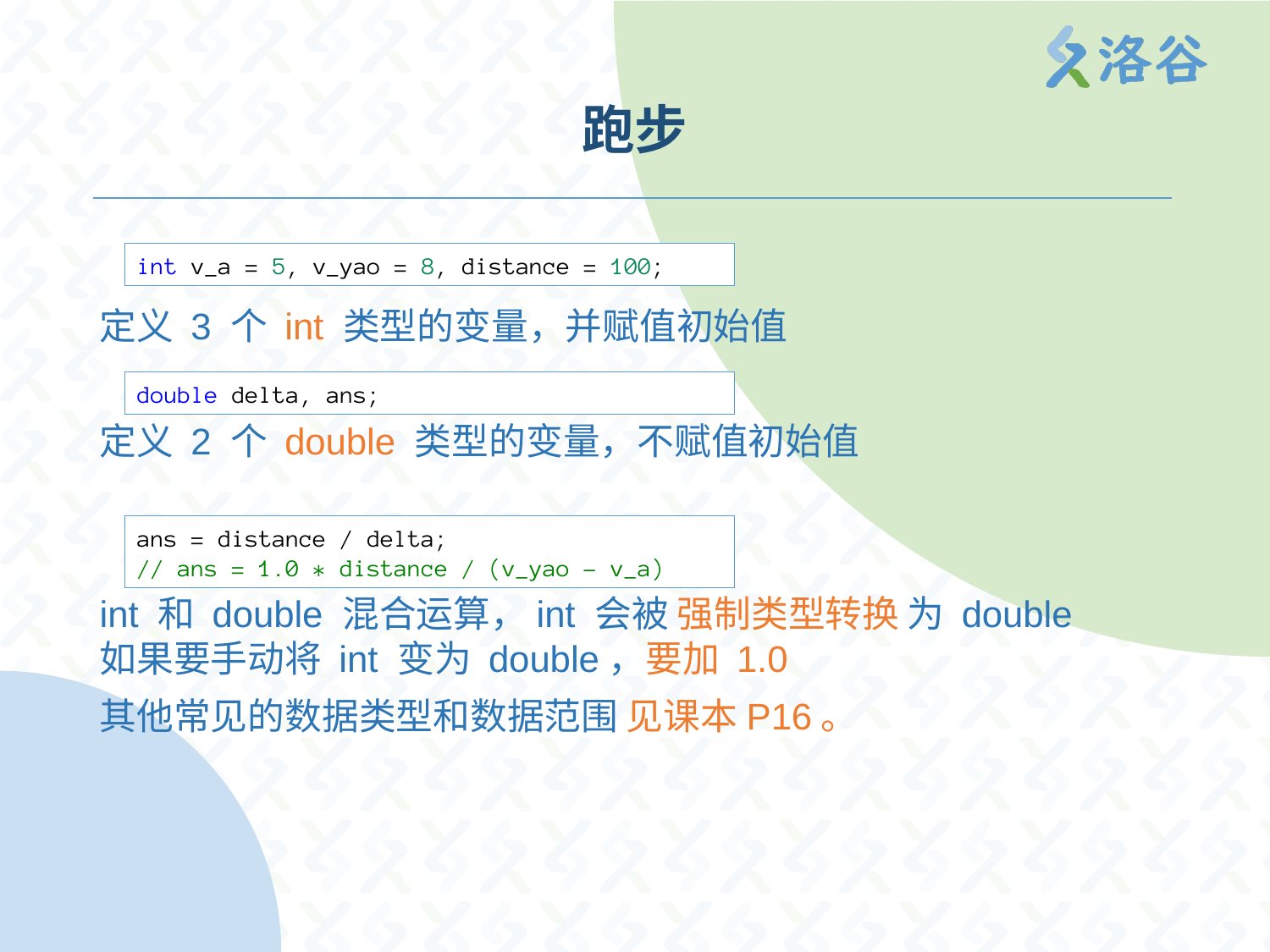

# 跑步

定义 3 个 int 类型的变量，并赋值初始值

定义 2 个 double 类型的变量，不赋值初始值

int 和 double 混合运算，int 会被 强制类型转换 为 double
如果要手动将 int 变为 double，要加 1.0
其他常见的数据类型和数据范围 见课本P16。
int v_a = 5, v_yao = 8, distance = 100;
double delta, ans;
ans = distance / delta;
// ans = 1.0 * distance / (v_yao - v_a)